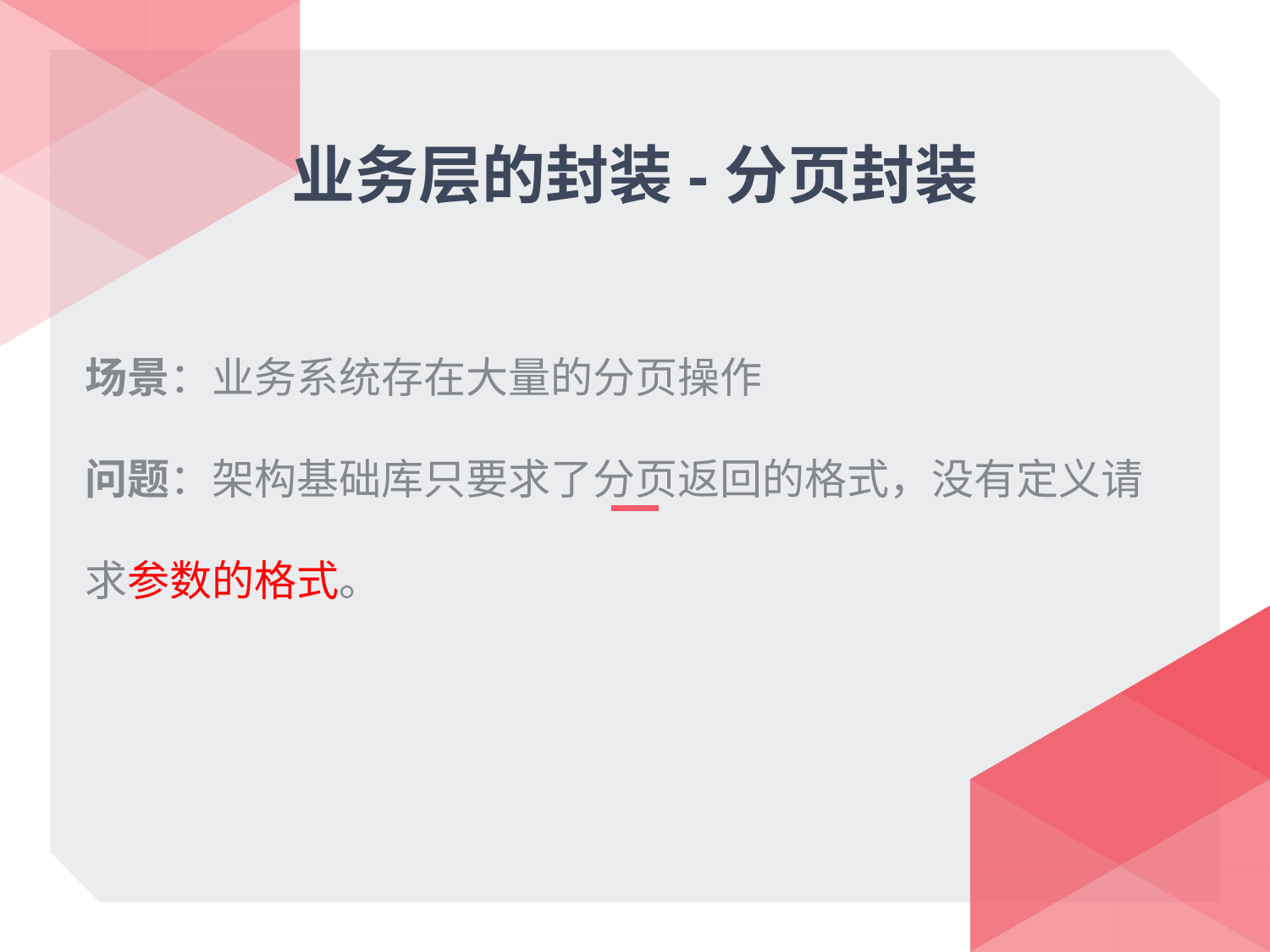

# 业务层的封装-分页封装
场景：业务系统存在大量的分页操作
问题：架构基础库只要求了分页返回的格式，没有定义请求参数的格式。